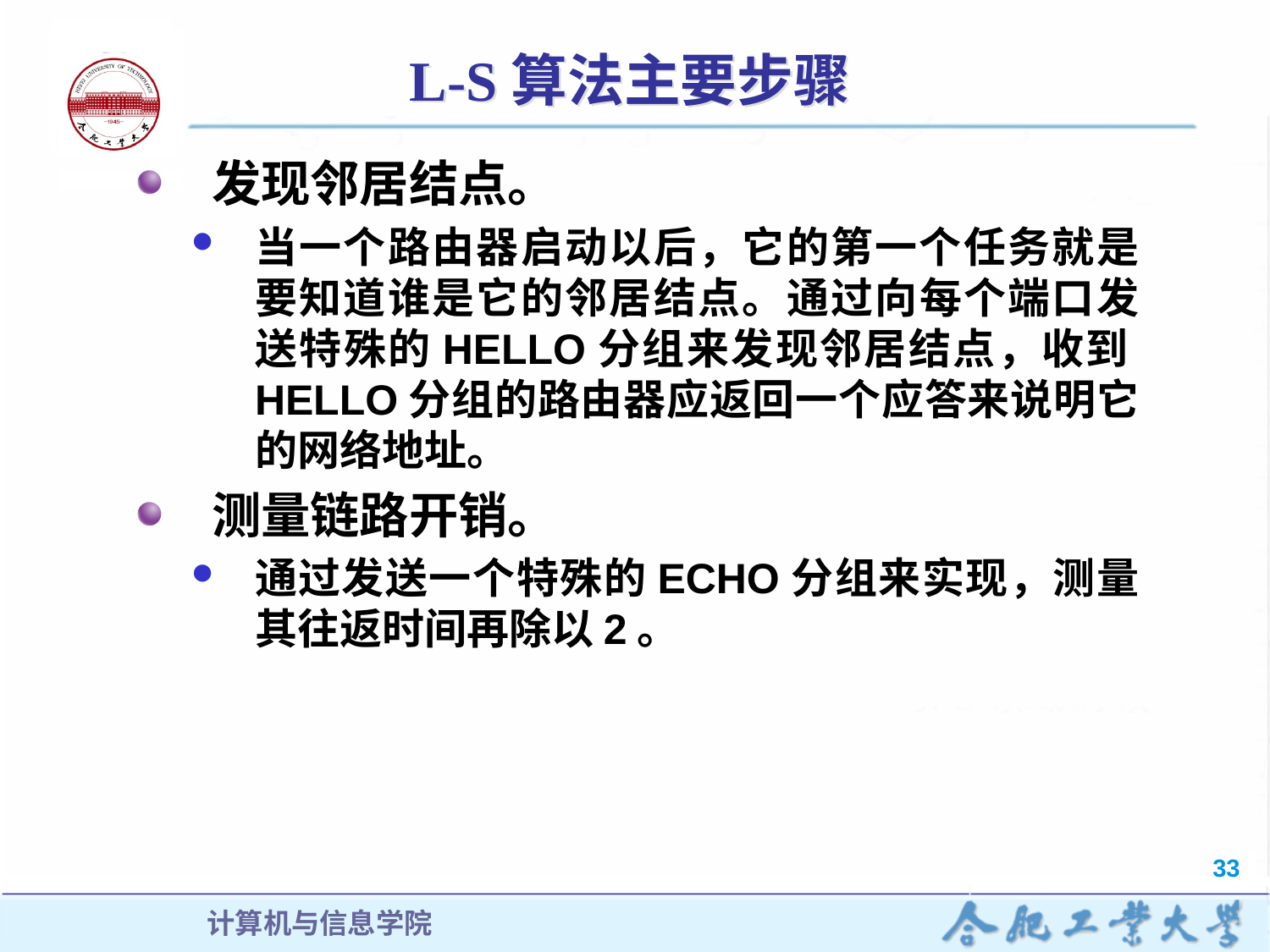

# L-S算法主要步骤
发现邻居结点。
当一个路由器启动以后，它的第一个任务就是要知道谁是它的邻居结点。通过向每个端口发送特殊的HELLO分组来发现邻居结点，收到HELLO分组的路由器应返回一个应答来说明它的网络地址。
测量链路开销。
通过发送一个特殊的ECHO分组来实现，测量其往返时间再除以2。